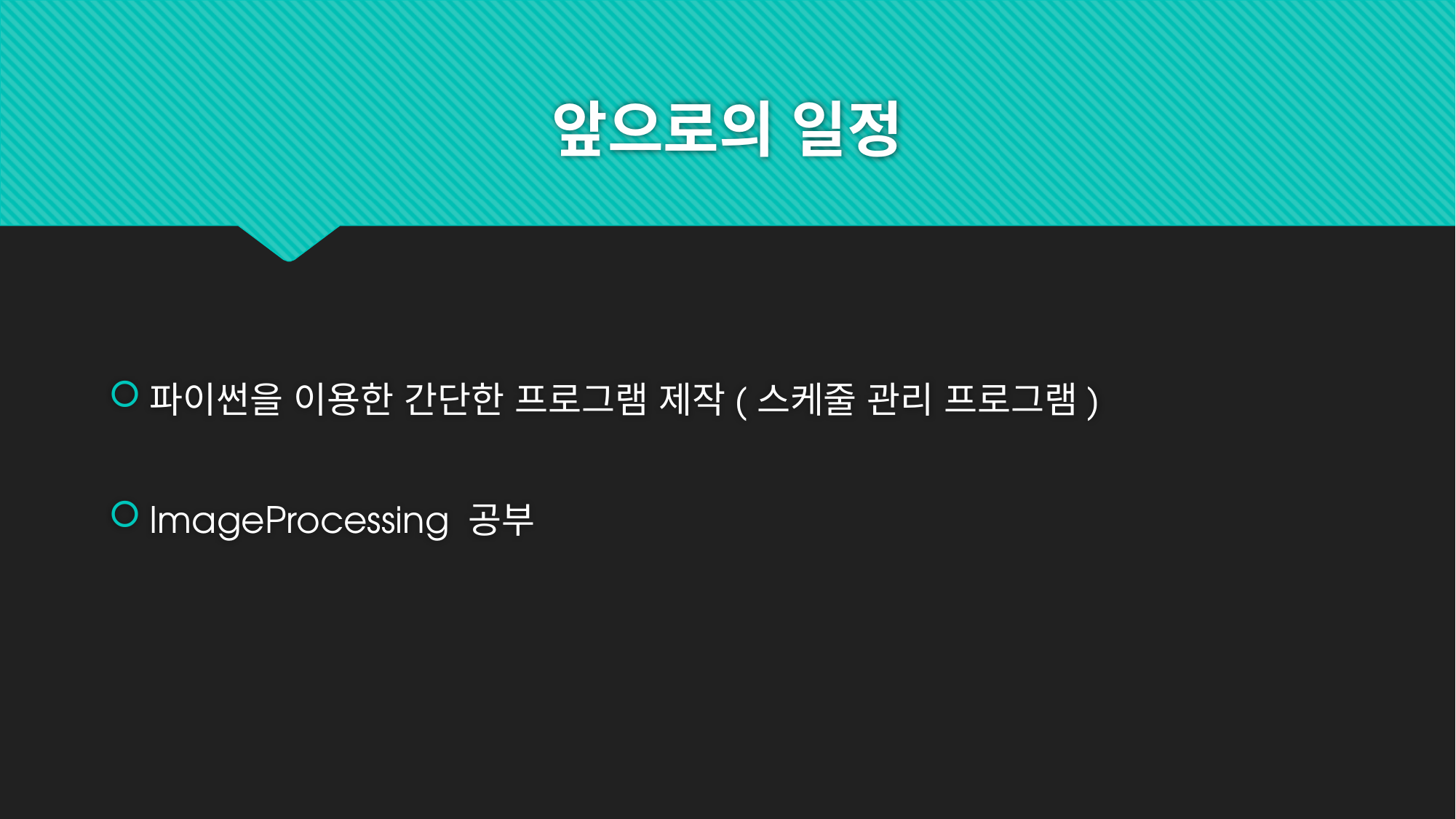

# 앞으로의 일정
파이썬을 이용한 간단한 프로그램 제작(스케줄 관리 프로그램)

ImageProcessing 공부